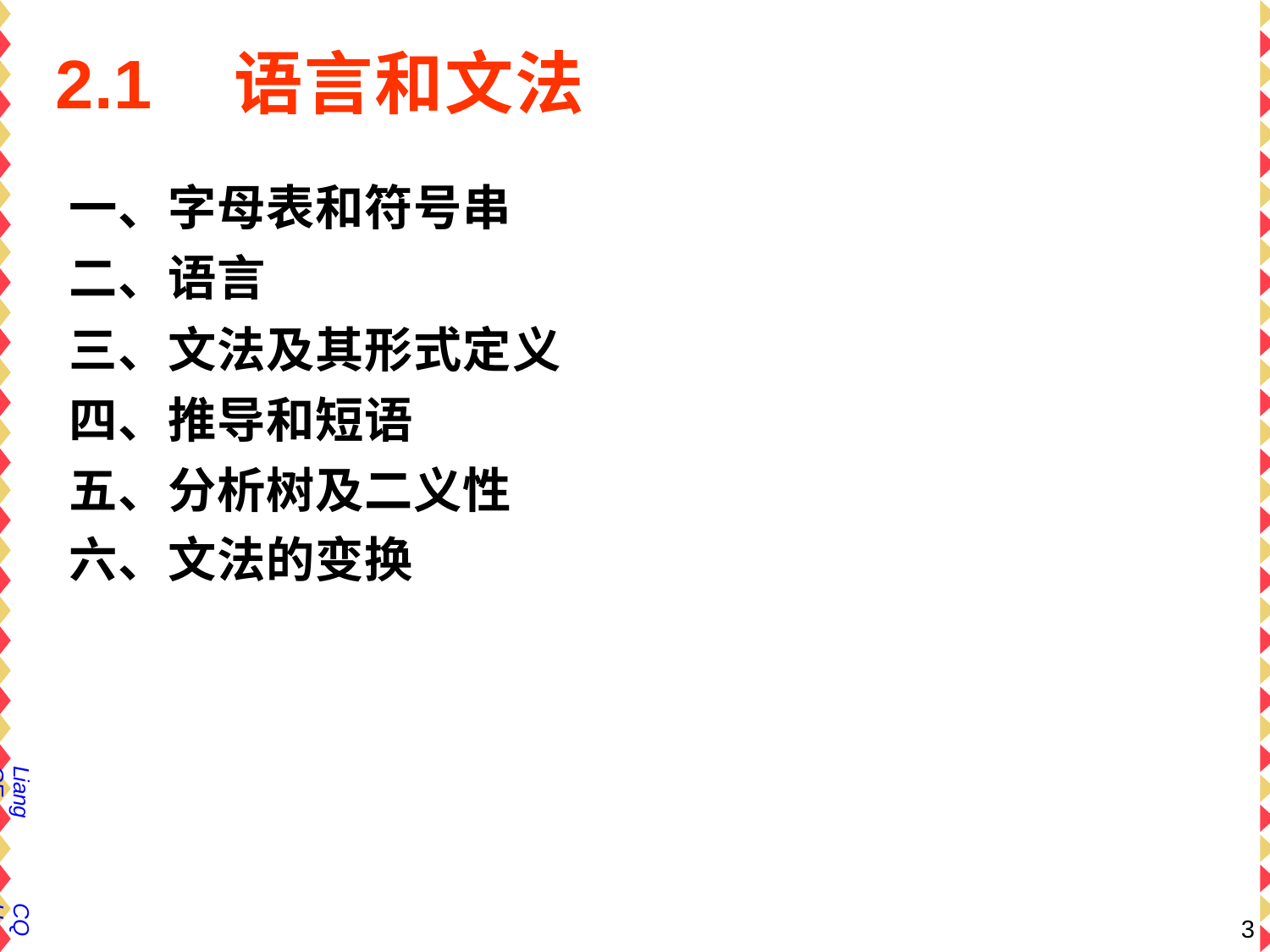

# 2.1	语言和文法
一、字母表和符号串 二、语言
三、文法及其形式定义 四、推导和短语
五、分析树及二义性 六、文法的变换
Liang GE
CQU
3